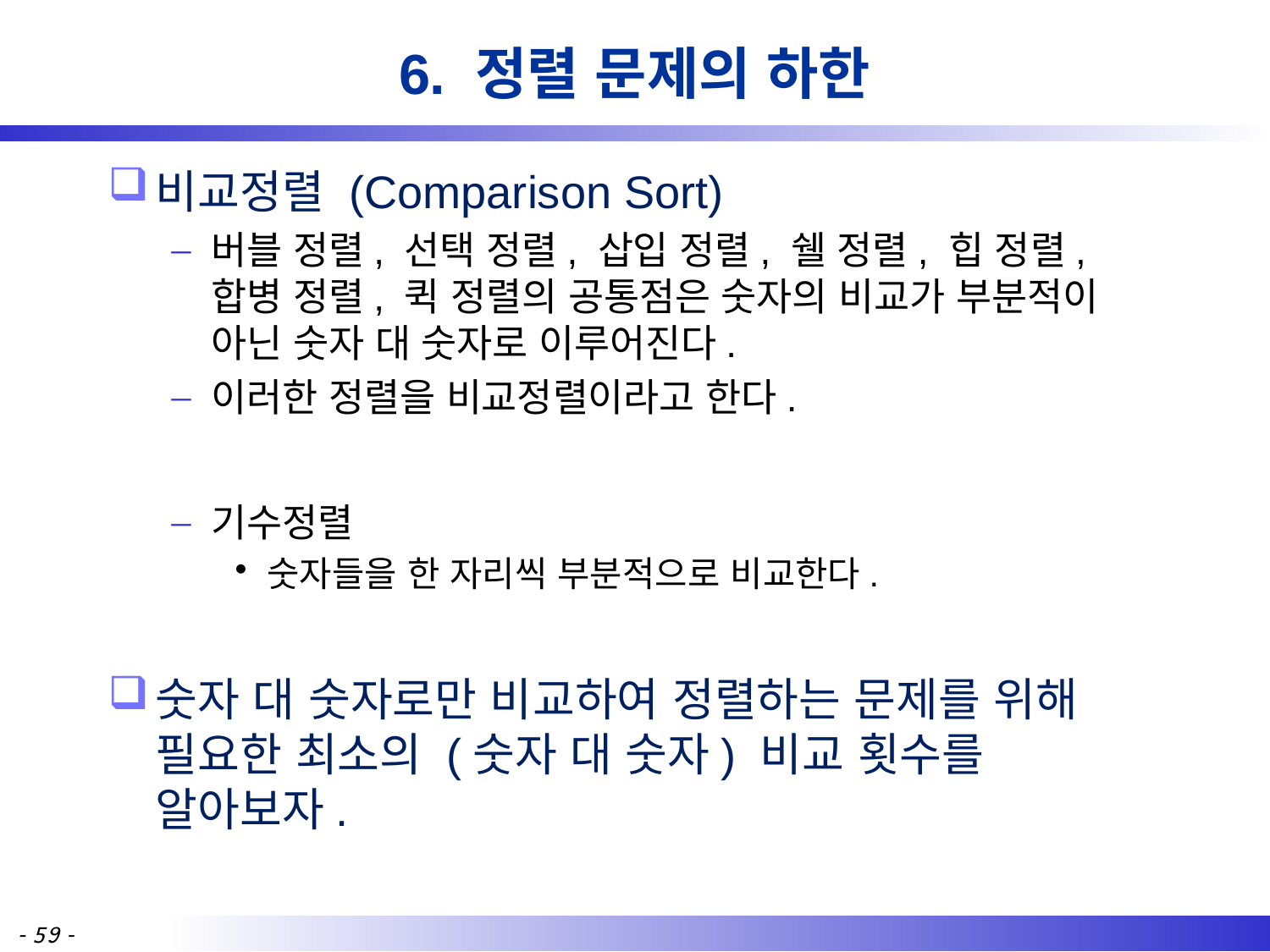

# 6. 정렬 문제의 하한
비교정렬 (Comparison Sort)
버블 정렬, 선택 정렬, 삽입 정렬, 쉘 정렬, 힙 정렬, 합병 정렬, 퀵 정렬의 공통점은 숫자의 비교가 부분적이 아닌 숫자 대 숫자로 이루어진다.
이러한 정렬을 비교정렬이라고 한다.

기수정렬
숫자들을 한 자리씩 부분적으로 비교한다.

숫자 대 숫자로만 비교하여 정렬하는 문제를 위해 필요한 최소의 (숫자 대 숫자) 비교 횟수를 알아보자.
- 59 -